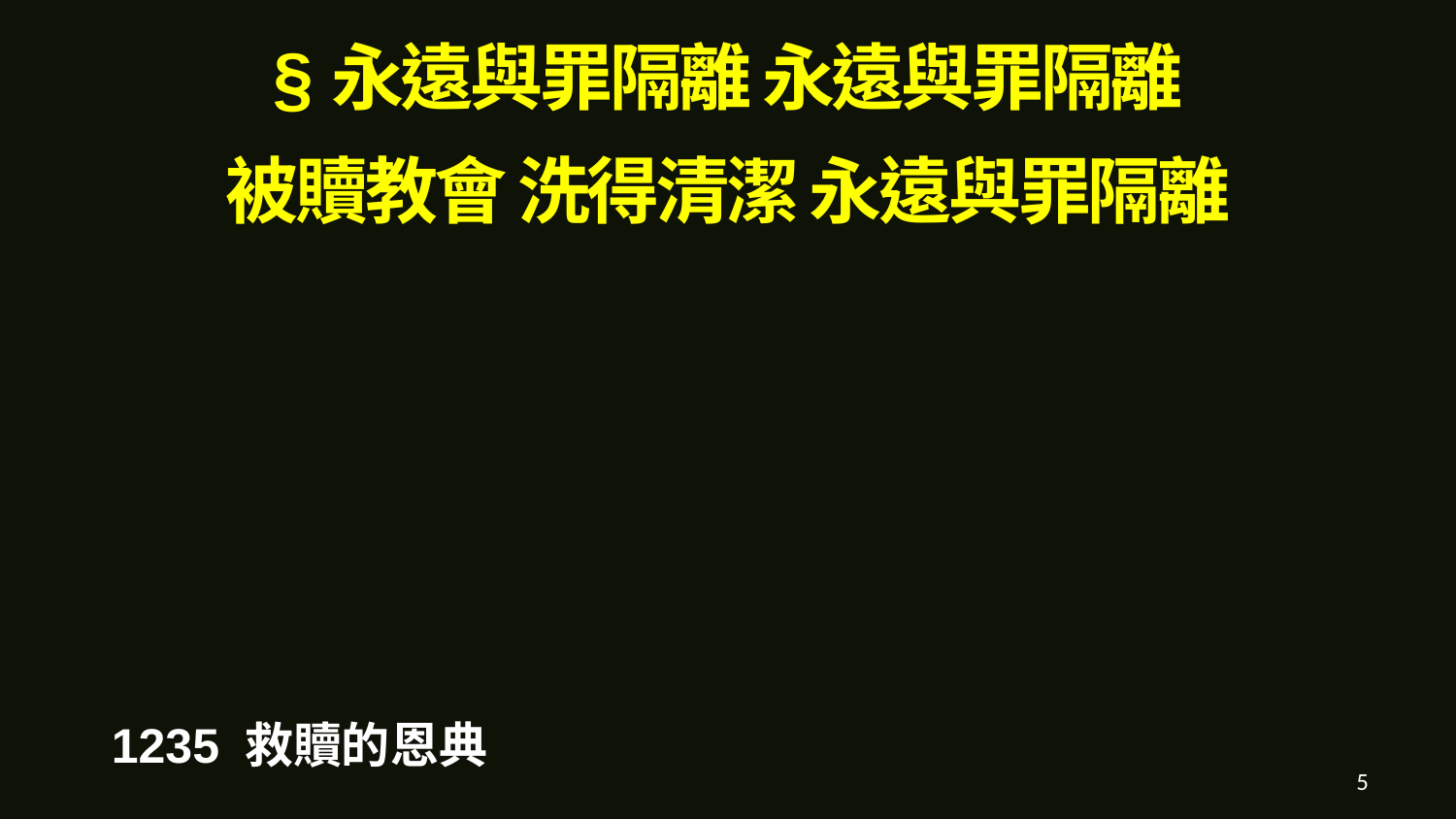

§永遠與罪隔離 永遠與罪隔離
被贖教會 洗得清潔 永遠與罪隔離
1235 救贖的恩典
5